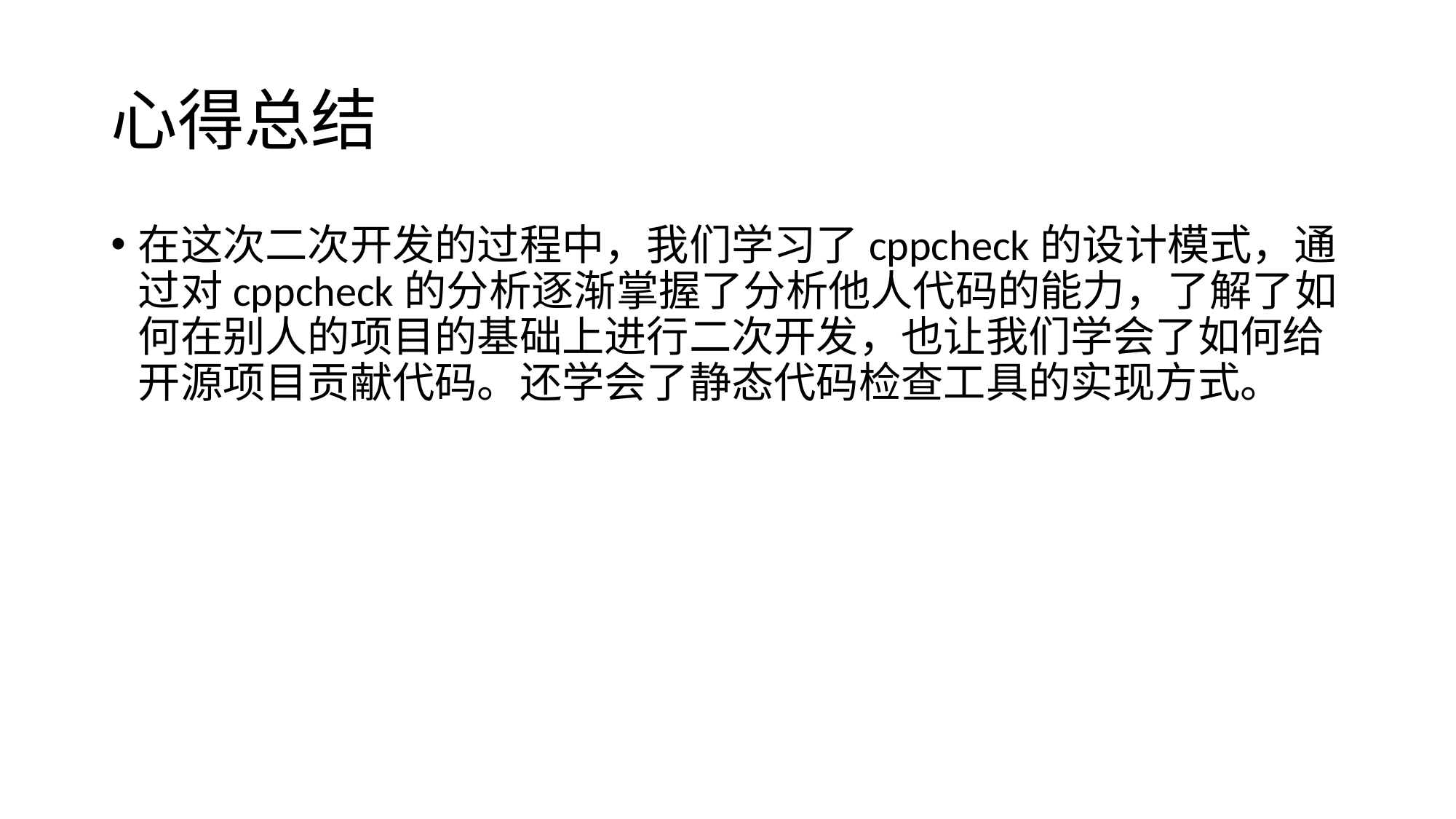

# 心得总结
在这次二次开发的过程中，我们学习了cppcheck的设计模式，通过对cppcheck的分析逐渐掌握了分析他人代码的能力，了解了如何在别人的项目的基础上进行二次开发，也让我们学会了如何给开源项目贡献代码。还学会了静态代码检查工具的实现方式。